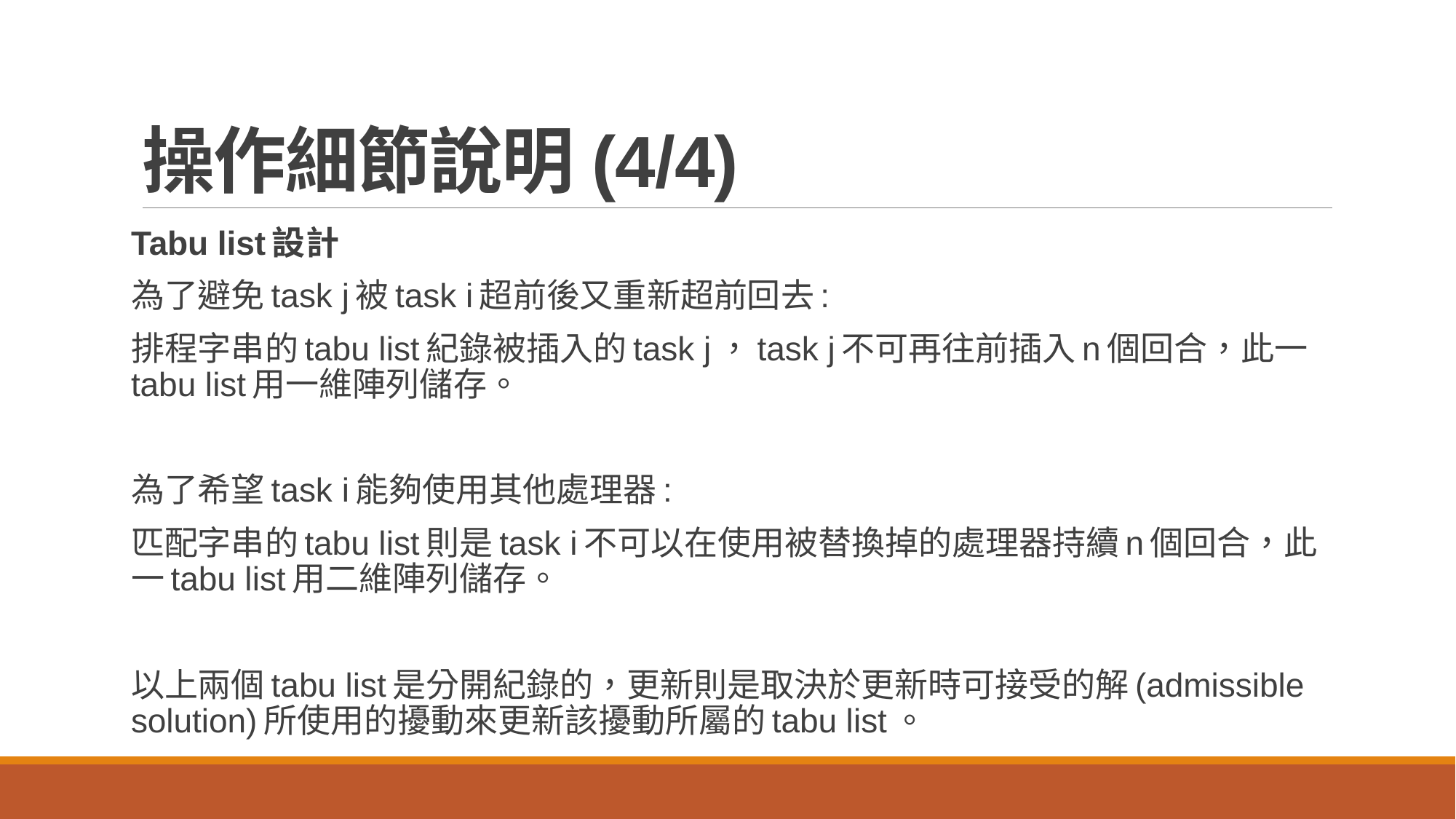

# 操作細節說明(4/4)
Tabu list設計
為了避免task j被task i超前後又重新超前回去:
排程字串的tabu list紀錄被插入的task j，task j不可再往前插入n個回合，此一tabu list用一維陣列儲存。

為了希望task i能夠使用其他處理器:
匹配字串的tabu list則是task i不可以在使用被替換掉的處理器持續n個回合，此一tabu list用二維陣列儲存。

以上兩個tabu list是分開紀錄的，更新則是取決於更新時可接受的解(admissible solution)所使用的擾動來更新該擾動所屬的tabu list。